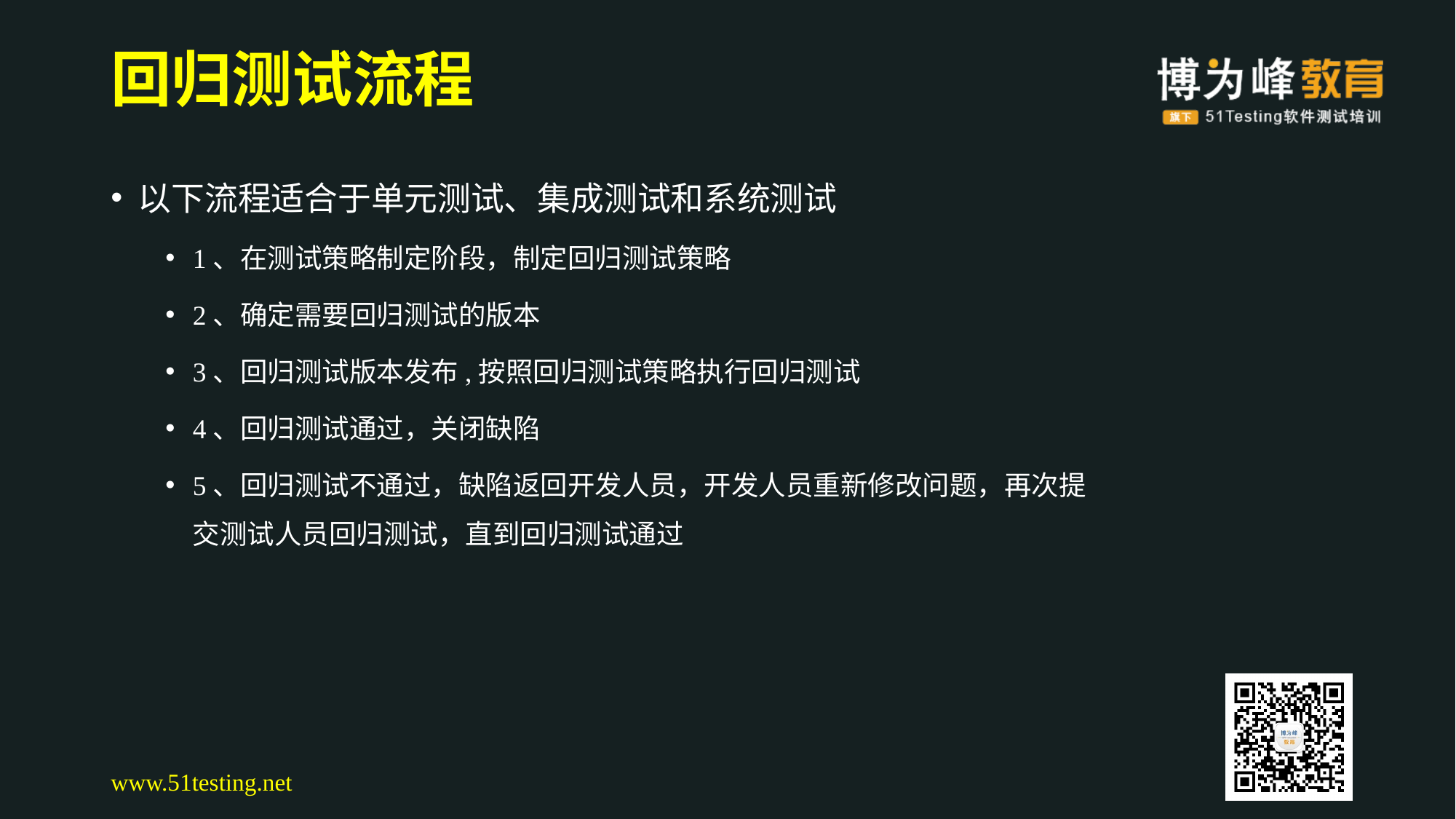

# 回归测试流程
以下流程适合于单元测试、集成测试和系统测试
1、在测试策略制定阶段，制定回归测试策略
2、确定需要回归测试的版本
3、回归测试版本发布,按照回归测试策略执行回归测试
4、回归测试通过，关闭缺陷
5、回归测试不通过，缺陷返回开发人员，开发人员重新修改问题，再次提交测试人员回归测试，直到回归测试通过

www.51testing.net